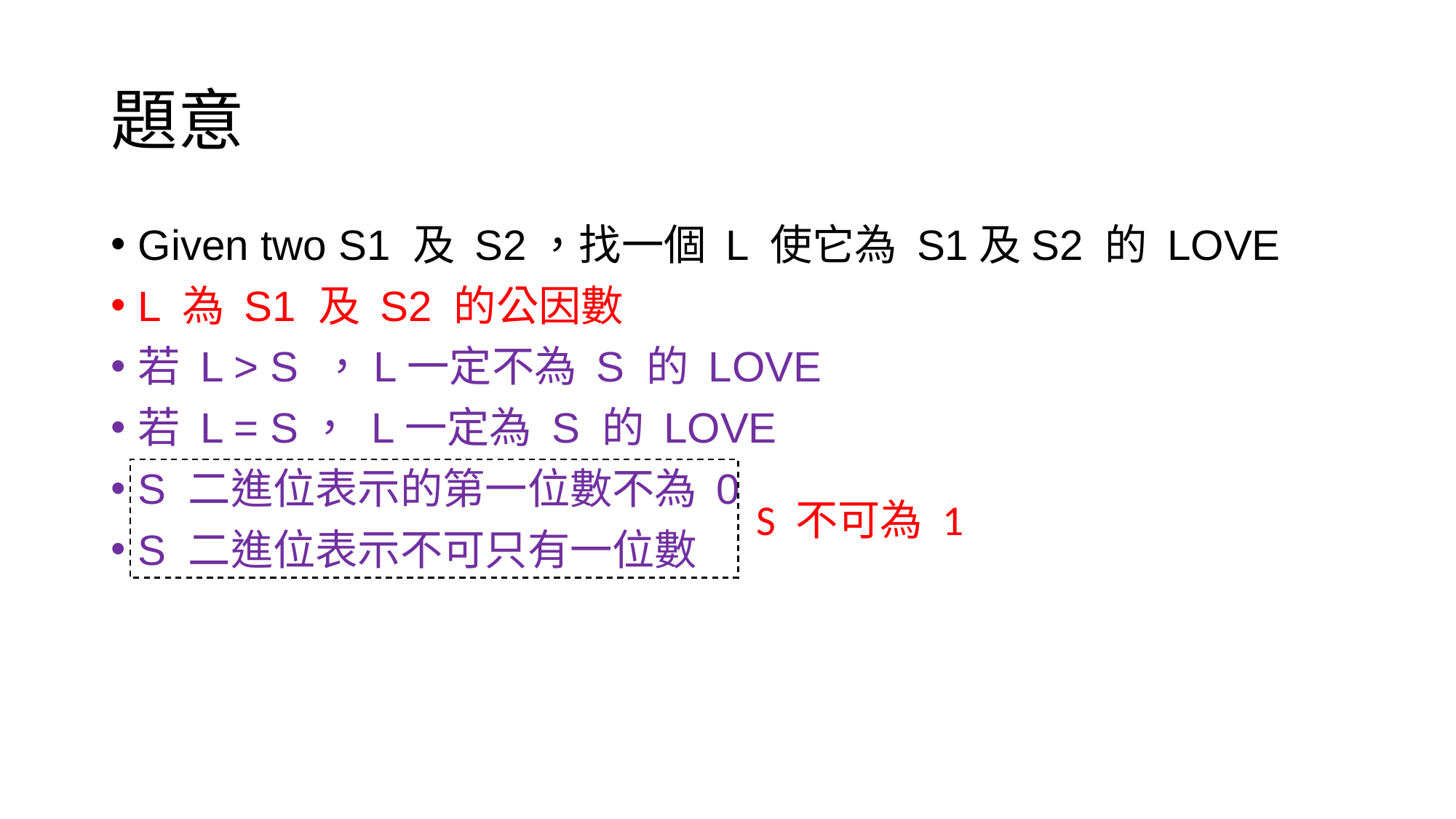

# 題意
Given two S1 及 S2，找一個 L 使它為 S1及S2 的 LOVE
L 為 S1 及 S2 的公因數
若 L > S ，L一定不為 S 的 LOVE
若 L = S， L一定為 S 的 LOVE
S 二進位表示的第一位數不為 0
S 二進位表示不可只有一位數

S 不可為 1